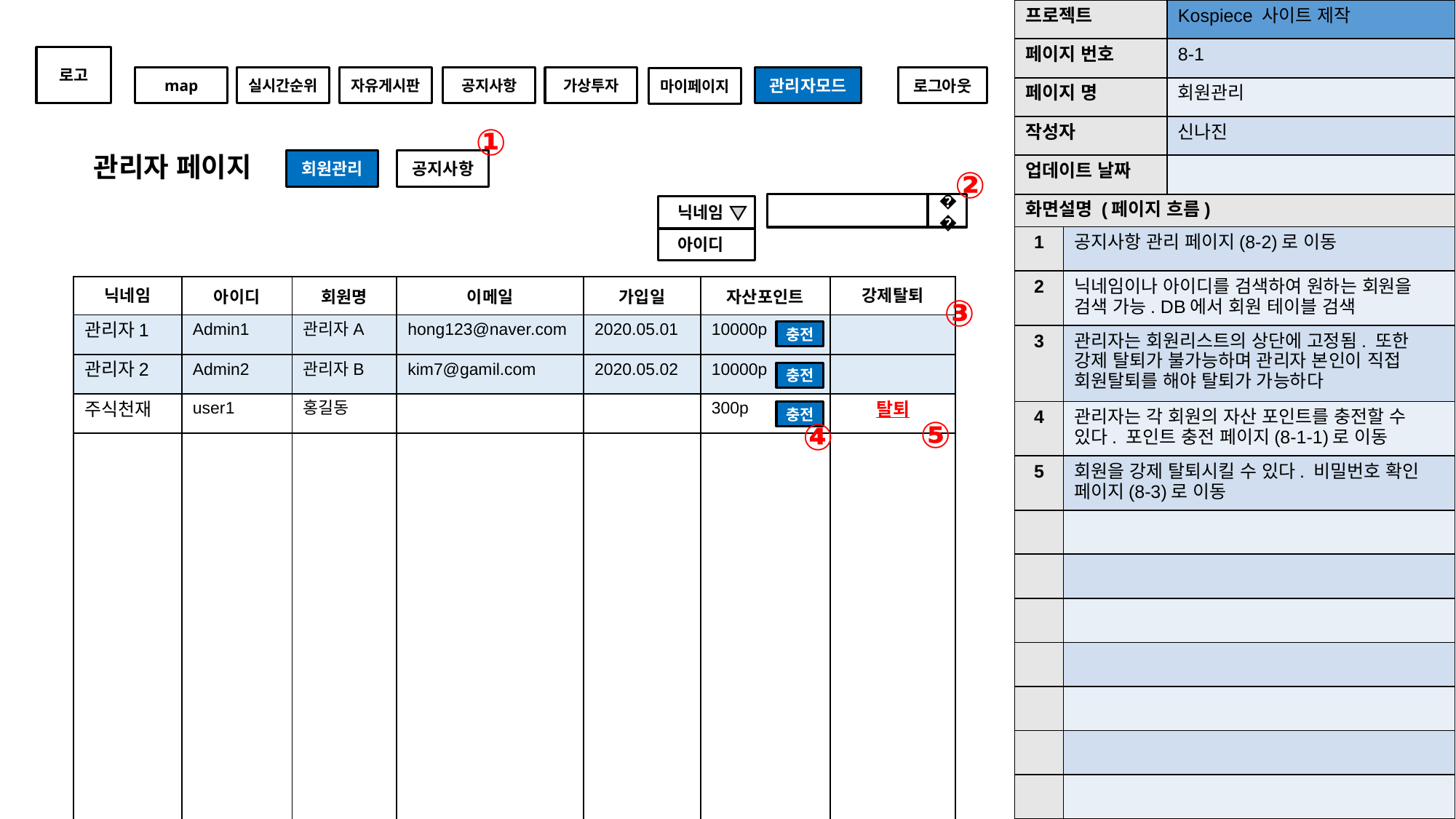

| 프로젝트 | Kospiece 사이트 제작 |
| --- | --- |
| 페이지 번호 | 8-1 |
| 페이지 명 | 회원관리 |
| 작성자 | 신나진 |
| 업데이트 날짜 |  |
로고
관리자모드
로그아웃
map
실시간순위
자유게시판
공지사항
가상투자
마이페이지
①
관리자 페이지
회원관리
공지사항
②

🔍
| 화면설명 (페이지 흐름) |  |
| --- | --- |
| 1 | 공지사항 관리 페이지(8-2)로 이동 |
| 2 | 닉네임이나 아이디를 검색하여 원하는 회원을 검색 가능. DB에서 회원 테이블 검색 |
| 3 | 관리자는 회원리스트의 상단에 고정됨. 또한 강제 탈퇴가 불가능하며 관리자 본인이 직접 회원탈퇴를 해야 탈퇴가 가능하다 |
| 4 | 관리자는 각 회원의 자산 포인트를 충전할 수 있다. 포인트 충전 페이지(8-1-1)로 이동 |
| 5 | 회원을 강제 탈퇴시킬 수 있다. 비밀번호 확인 페이지(8-3)로 이동 |
|  |  |
|  |  |
|  |  |
|  |  |
|  |  |
|  |  |
|  |  |
 닉네임

 아이디
| 닉네임 | 아이디 | 회원명 | 이메일 | 가입일 | 자산포인트 | 강제탈퇴 |
| --- | --- | --- | --- | --- | --- | --- |
| 관리자1 | Admin1 | 관리자A | hong123@naver.com | 2020.05.01 | 10000p |  |
| 관리자2 | Admin2 | 관리자B | kim7@gamil.com | 2020.05.02 | 10000p |  |
| 주식천재 | user1 | 홍길동 |  |  | 300p | 탈퇴 |
|  |  |  |  |  |  |  |
③
충전
충전
충전
⑤
④